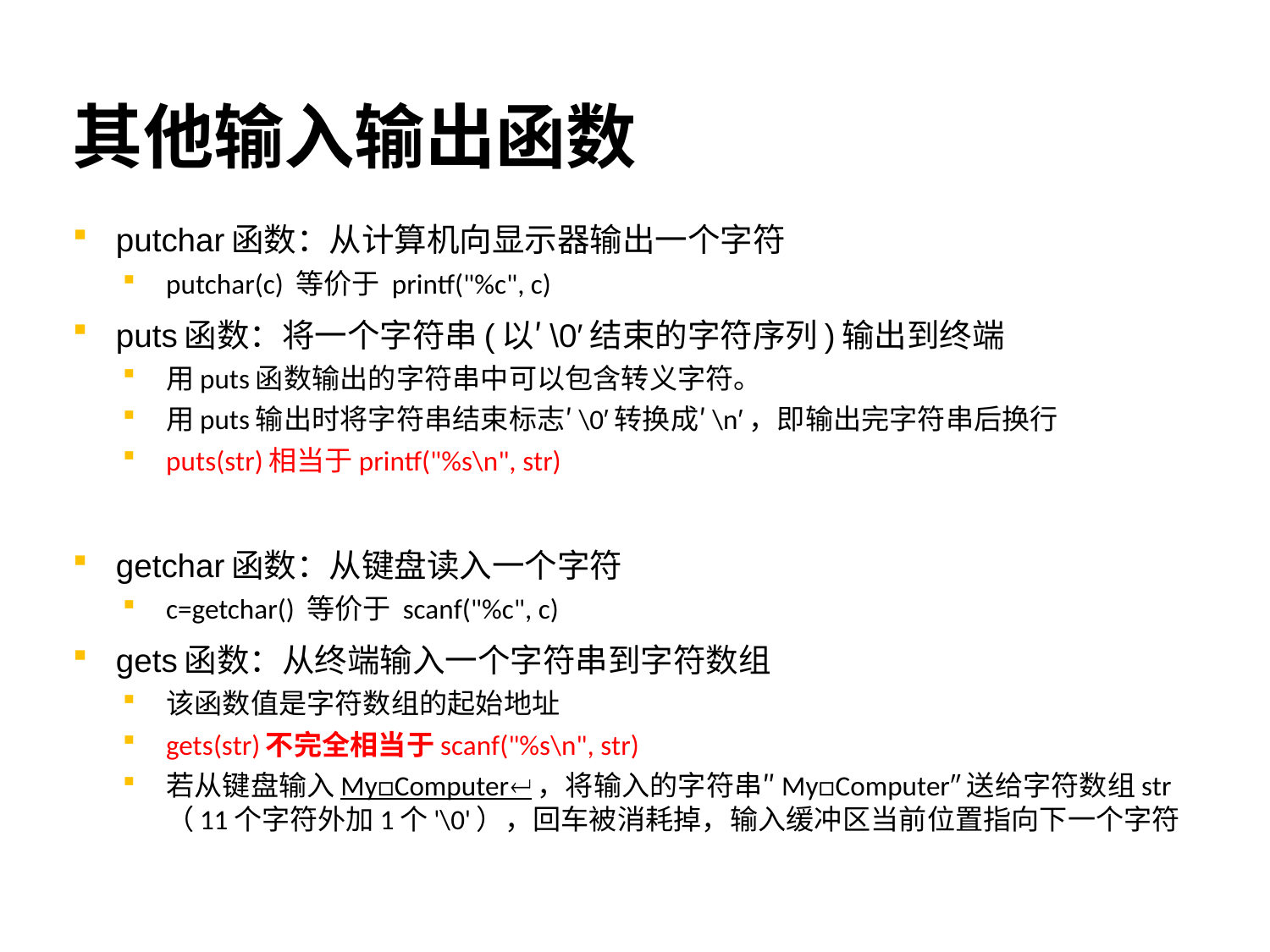

# 其他输入输出函数
putchar函数：从计算机向显示器输出一个字符
putchar(c) 等价于 printf("%c", c)
puts函数：将一个字符串(以′\0′结束的字符序列)输出到终端
用puts函数输出的字符串中可以包含转义字符。
用puts输出时将字符串结束标志′\0′转换成′\n′，即输出完字符串后换行
puts(str)相当于printf("%s\n", str)

getchar函数：从键盘读入一个字符
c=getchar() 等价于 scanf("%c", c)
gets函数：从终端输入一个字符串到字符数组
该函数值是字符数组的起始地址
gets(str)不完全相当于scanf("%s\n", str)
若从键盘输入My□Computer↵，将输入的字符串″My□Computer″送给字符数组str（11个字符外加1个'\0'），回车被消耗掉，输入缓冲区当前位置指向下一个字符